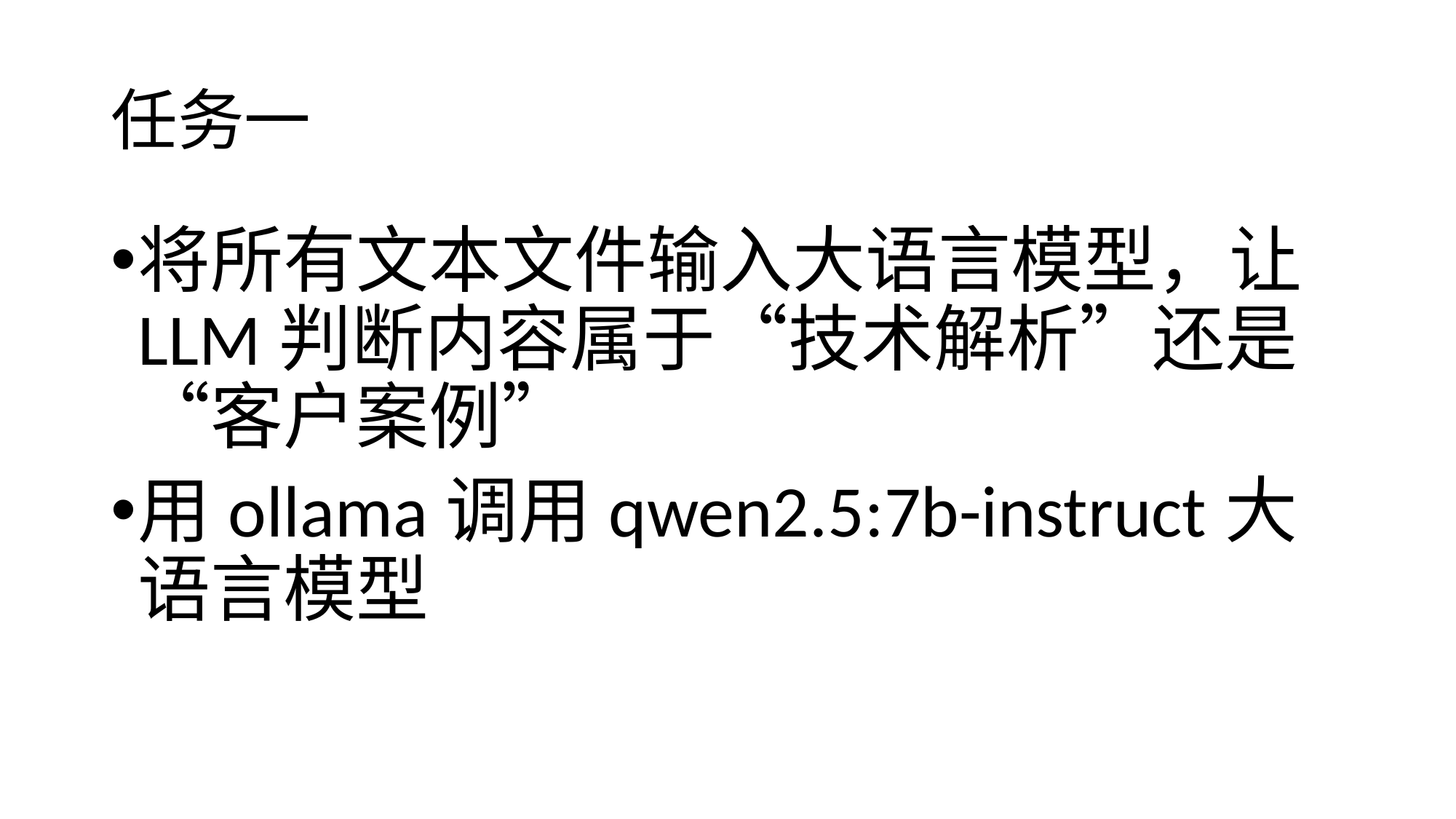

# 任务一
将所有文本文件输入大语言模型，让LLM判断内容属于“技术解析”还是“客户案例”
用ollama调用qwen2.5:7b-instruct大语言模型